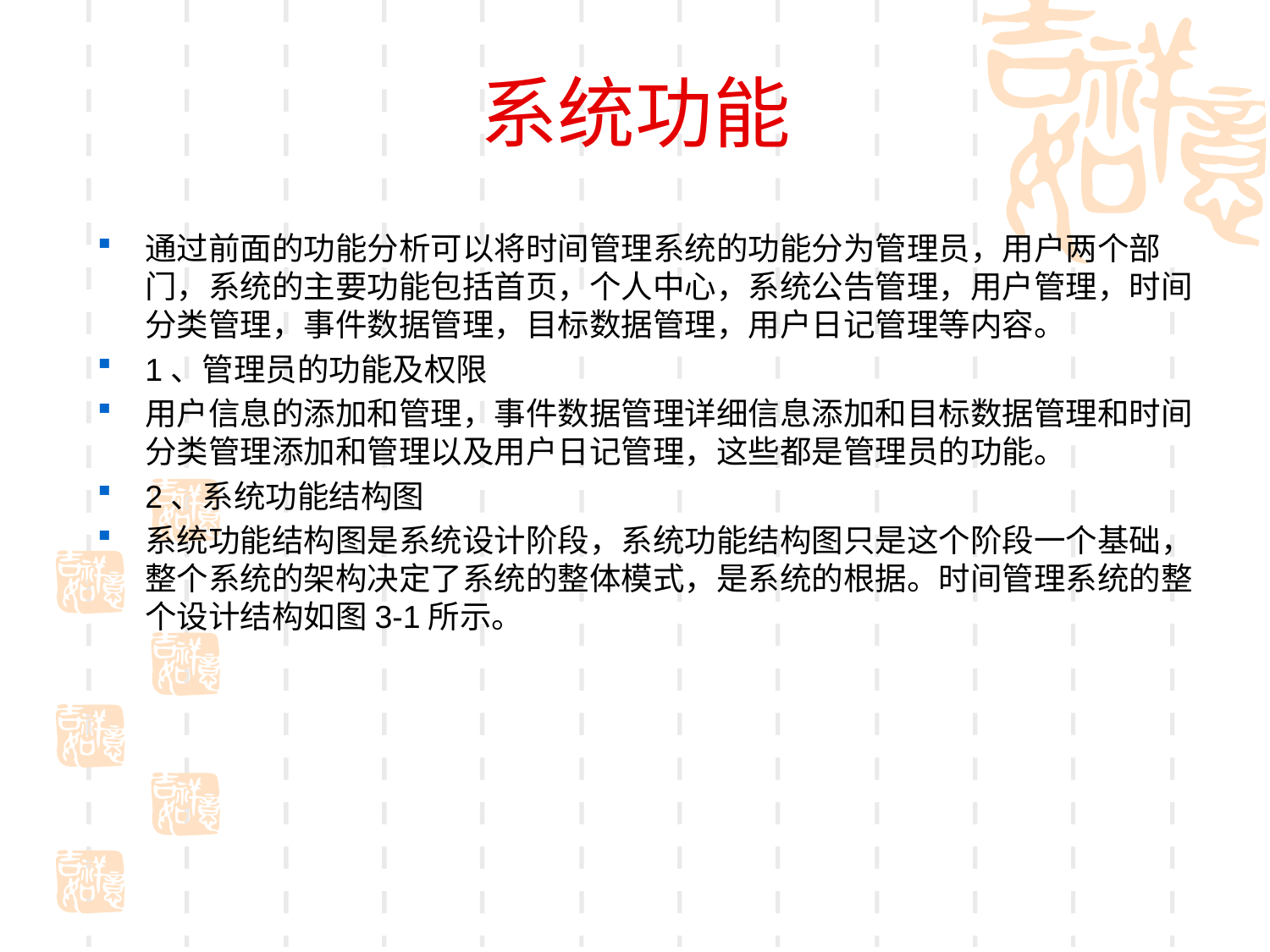

# 系统功能
通过前面的功能分析可以将时间管理系统的功能分为管理员，用户两个部门，系统的主要功能包括首页，个人中心，系统公告管理，用户管理，时间分类管理，事件数据管理，目标数据管理，用户日记管理等内容。
1、管理员的功能及权限
用户信息的添加和管理，事件数据管理详细信息添加和目标数据管理和时间分类管理添加和管理以及用户日记管理，这些都是管理员的功能。
2、系统功能结构图
系统功能结构图是系统设计阶段，系统功能结构图只是这个阶段一个基础，整个系统的架构决定了系统的整体模式，是系统的根据。时间管理系统的整个设计结构如图3-1所示。